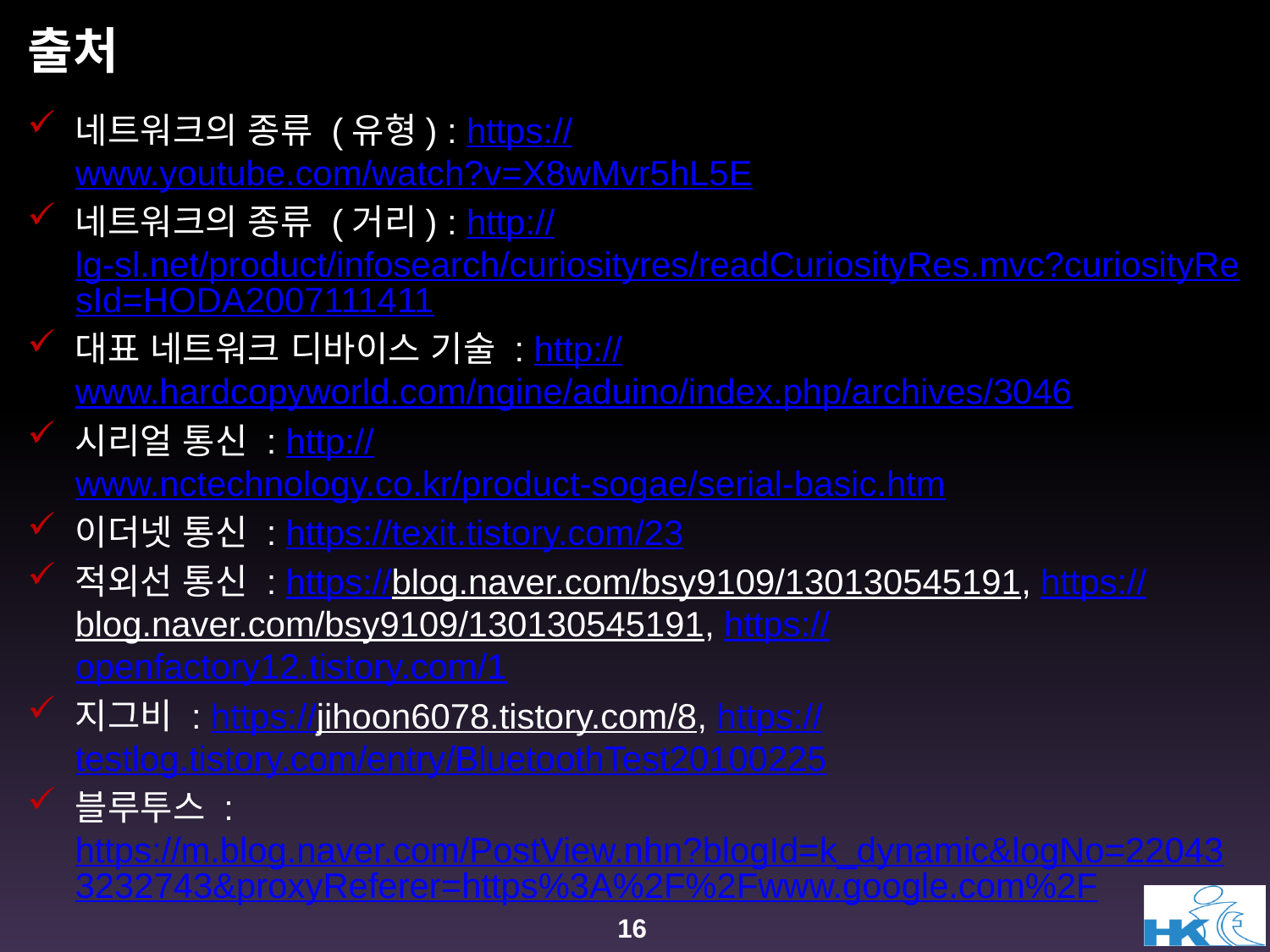

# 출처
네트워크의 종류 (유형) : https://www.youtube.com/watch?v=X8wMvr5hL5E
네트워크의 종류 (거리) : http://lg-sl.net/product/infosearch/curiosityres/readCuriosityRes.mvc?curiosityResId=HODA2007111411
대표 네트워크 디바이스 기술 : http://www.hardcopyworld.com/ngine/aduino/index.php/archives/3046
시리얼 통신 : http://www.nctechnology.co.kr/product-sogae/serial-basic.htm
이더넷 통신 : https://texit.tistory.com/23
적외선 통신 : https://blog.naver.com/bsy9109/130130545191, https://blog.naver.com/bsy9109/130130545191, https://openfactory12.tistory.com/1
지그비 : https://jihoon6078.tistory.com/8, https://testlog.tistory.com/entry/BluetoothTest20100225
블루투스 : https://m.blog.naver.com/PostView.nhn?blogId=k_dynamic&logNo=220433232743&proxyReferer=https%3A%2F%2Fwww.google.com%2F
16